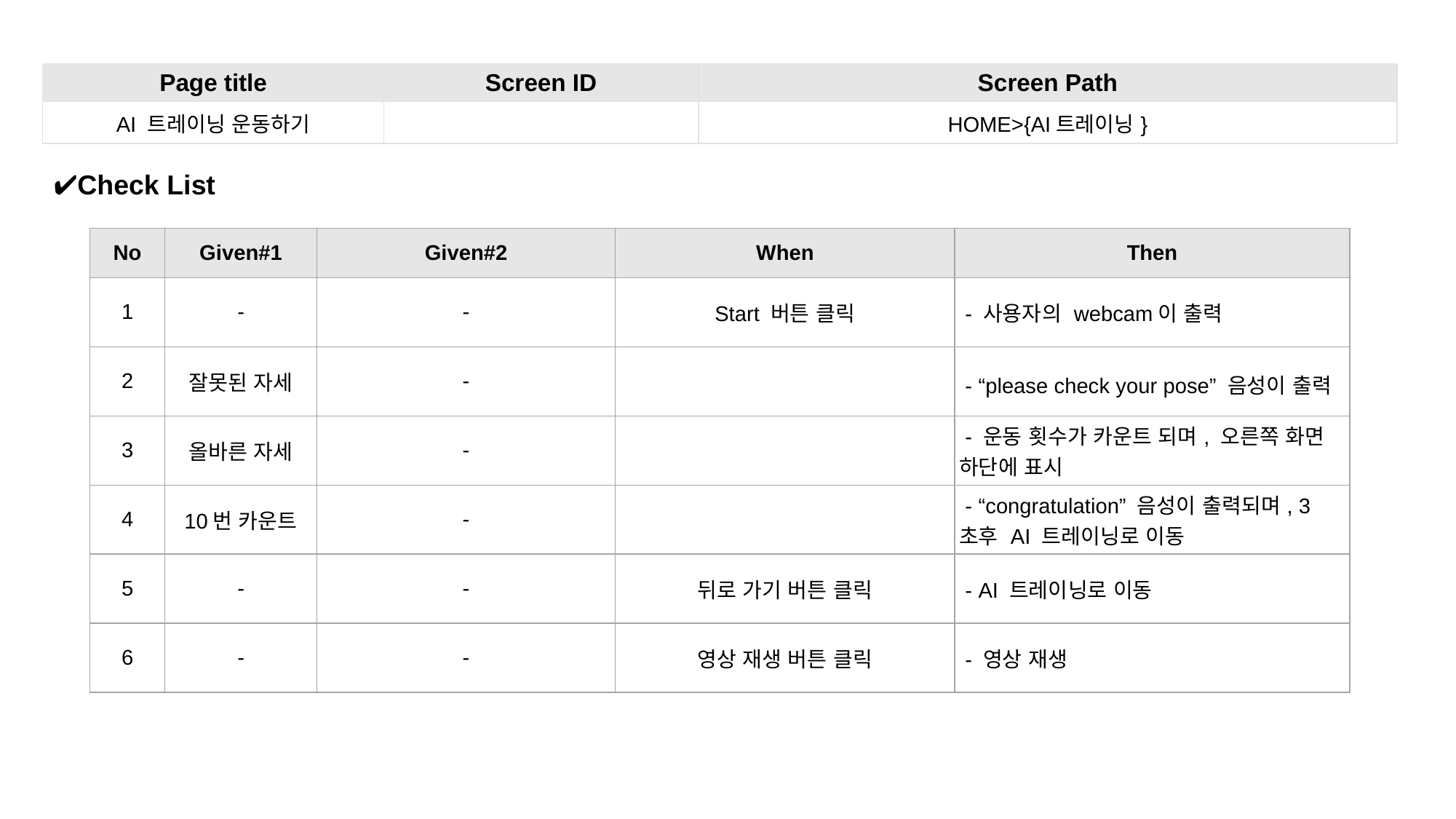

| Page title | Screen ID | Screen Path |
| --- | --- | --- |
| AI 트레이닝 운동하기 |  | HOME>{AI트레이닝} |
✔Check List

| No | Given#1 | Given#2 | When | Then |
| --- | --- | --- | --- | --- |
| 1 | - | - | Start 버튼 클릭 | - 사용자의 webcam이 출력 |
| 2 | 잘못된 자세 | - |  | - “please check your pose” 음성이 출력 |
| 3 | 올바른 자세 | - |  | - 운동 횟수가 카운트 되며, 오른쪽 화면 하단에 표시 |
| 4 | 10번 카운트 | - |  | - “congratulation” 음성이 출력되며, 3초후 AI 트레이닝로 이동 |
| 5 | - | - | 뒤로 가기 버튼 클릭 | - AI 트레이닝로 이동 |
| 6 | - | - | 영상 재생 버튼 클릭 | - 영상 재생 |